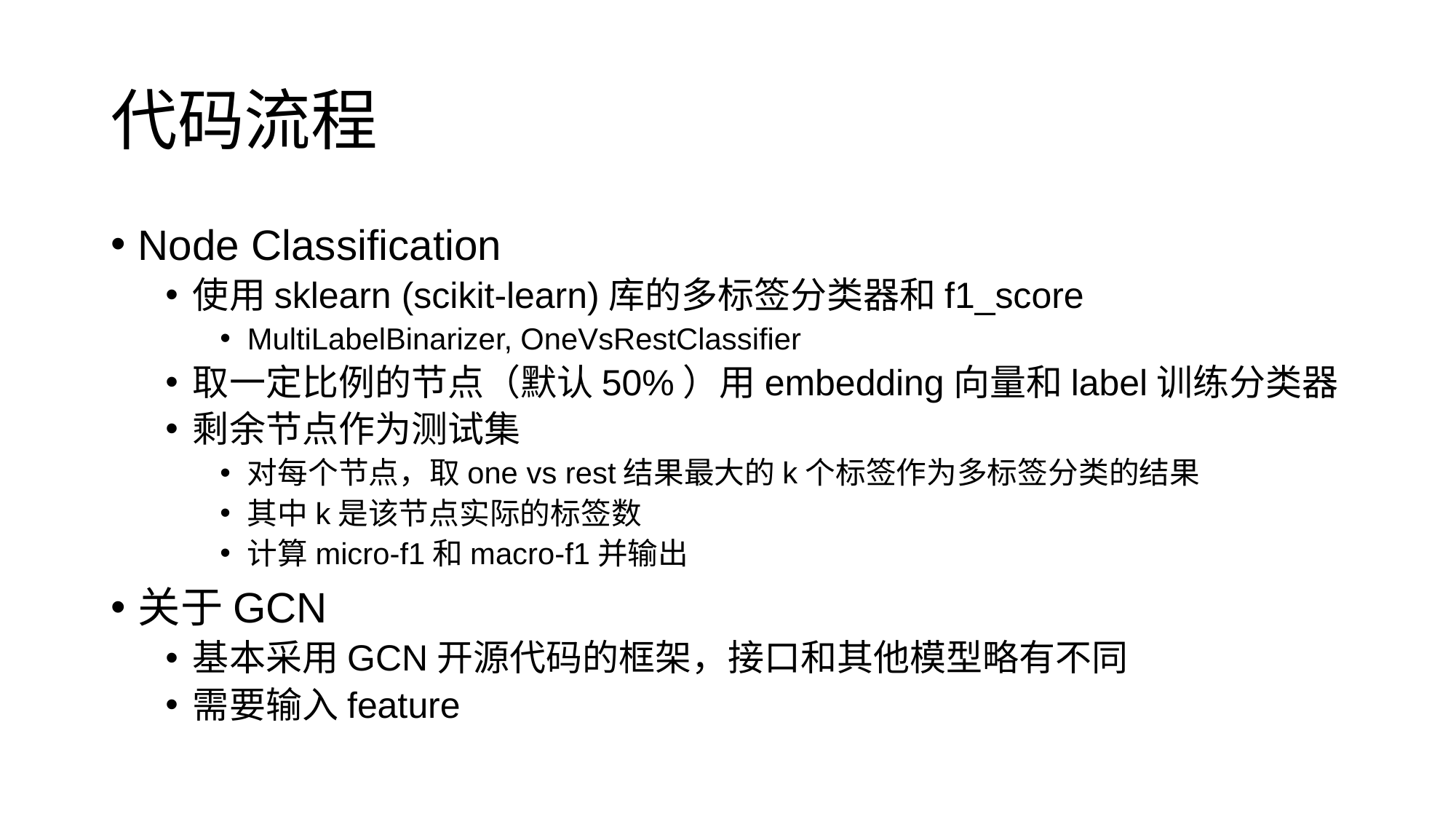

# 代码流程
Node Classification
使用sklearn (scikit-learn)库的多标签分类器和f1_score
MultiLabelBinarizer, OneVsRestClassifier
取一定比例的节点（默认50%）用embedding向量和label训练分类器
剩余节点作为测试集
对每个节点，取one vs rest结果最大的k个标签作为多标签分类的结果
其中k是该节点实际的标签数
计算micro-f1和macro-f1并输出
关于GCN
基本采用GCN开源代码的框架，接口和其他模型略有不同
需要输入feature